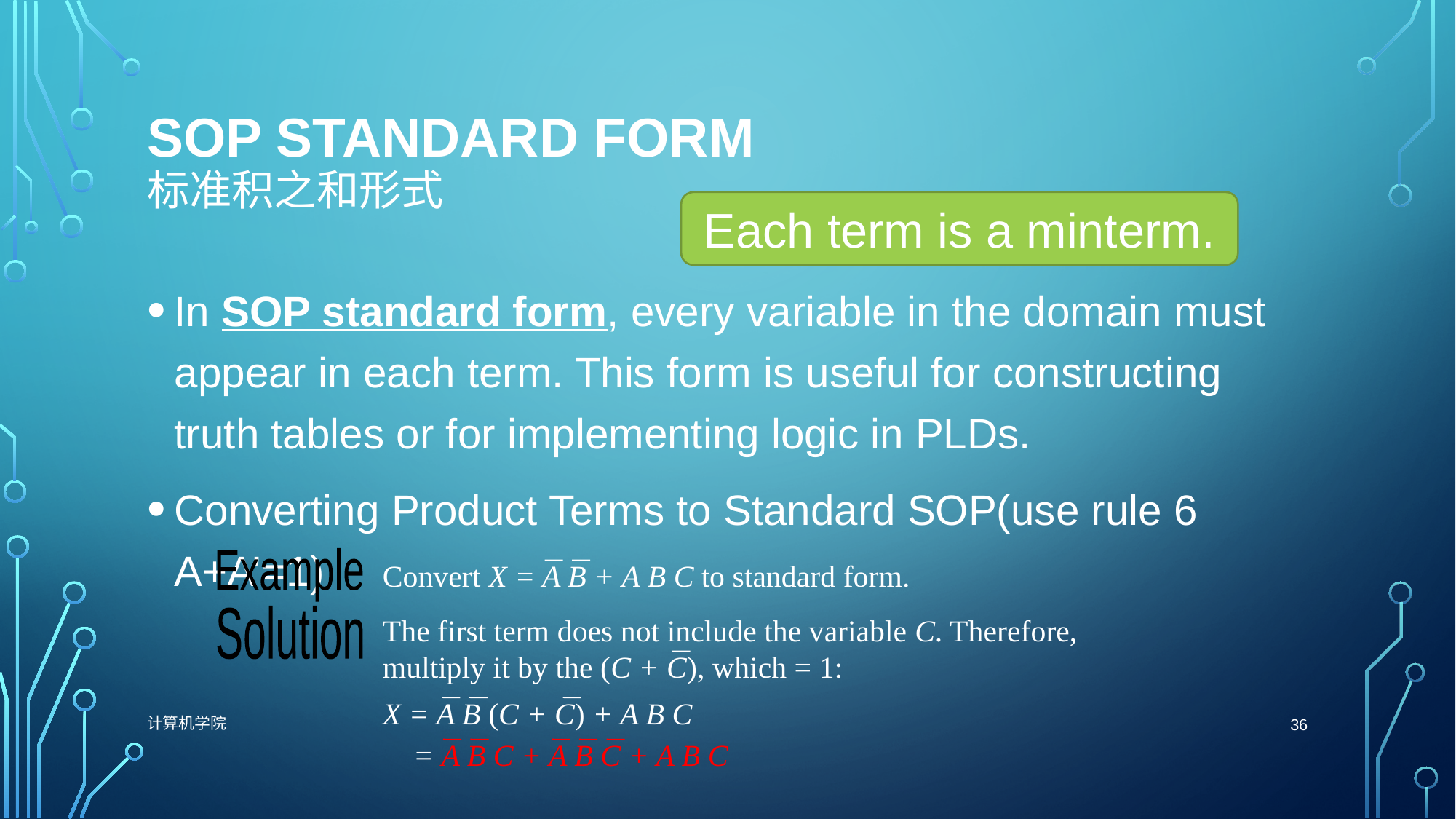

# SOP Standard form 标准积之和形式
Each term is a minterm.
In SOP standard form, every variable in the domain must appear in each term. This form is useful for constructing truth tables or for implementing logic in PLDs.
Converting Product Terms to Standard SOP(use rule 6 A+A’=1)
Example
Convert X = A B + A B C to standard form.

Solution
The first term does not include the variable C. Therefore, multiply it by the (C + C), which = 1:

X = A B (C + C) + A B C
    = A B C + A B C + A B C

36
计算机学院